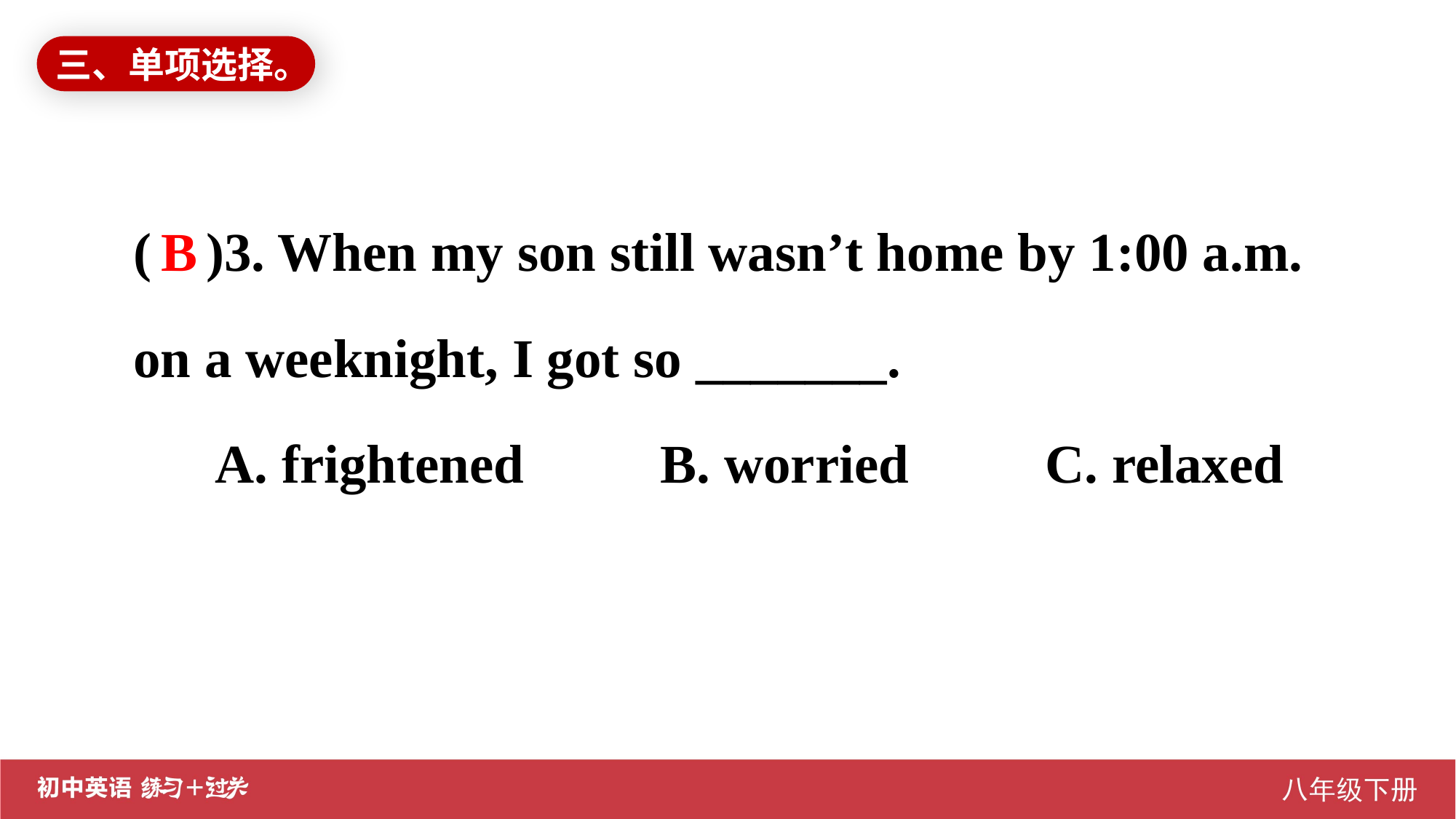

三、单项选择。
(    )3. When my son still wasn’t home by 1:00 a.m. on a weeknight, I got so _______.
      A. frightened          B. worried          C. relaxed
B